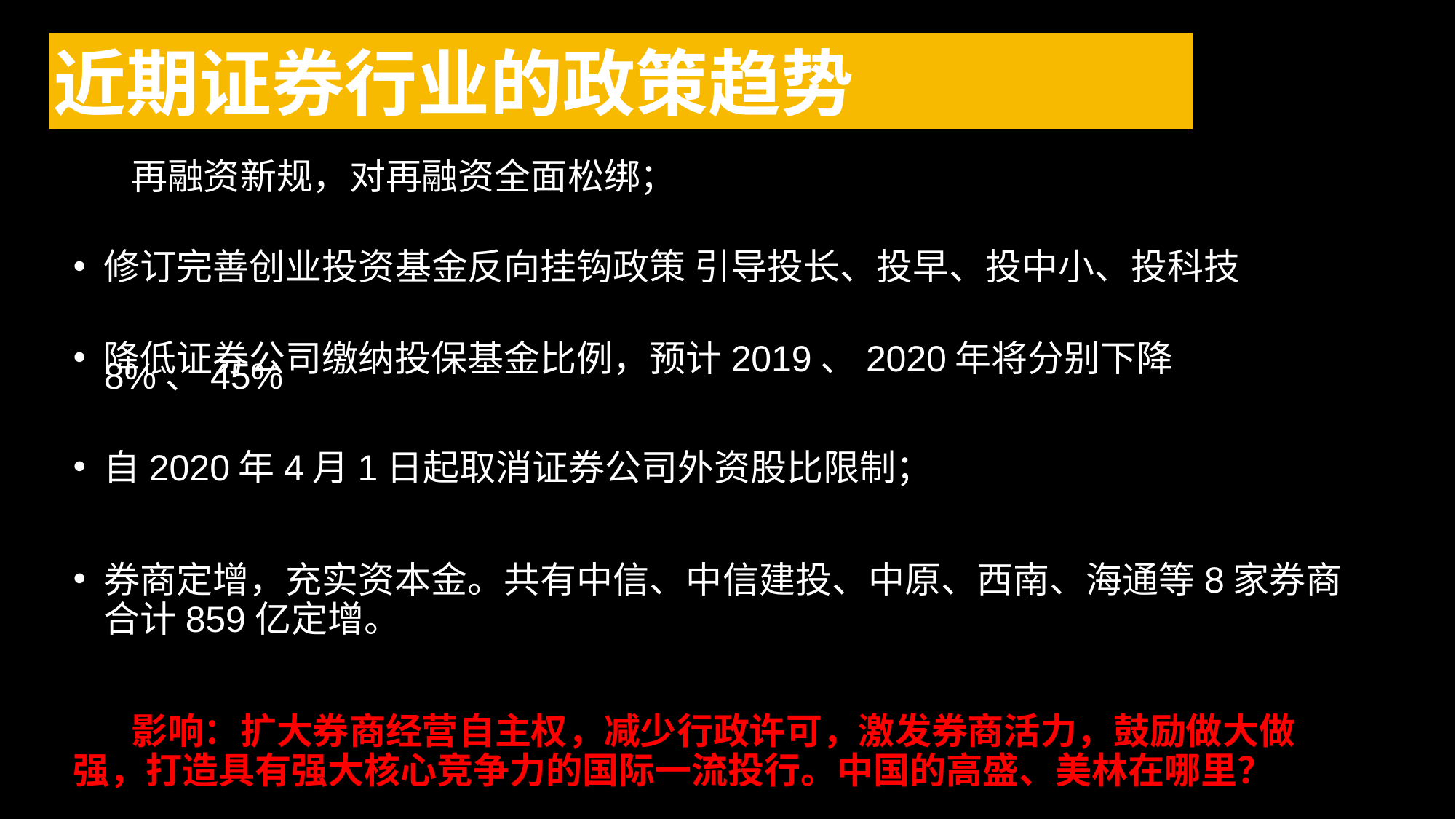

近期证券行业的政策趋势
      再融资新规，对再融资全面松绑；
修订完善创业投资基金反向挂钩政策 引导投长、投早、投中小、投科技
降低证券公司缴纳投保基金比例，预计2019、2020年将分别下降8%、45%
自2020年4月1日起取消证券公司外资股比限制；
券商定增，充实资本金。共有中信、中信建投、中原、西南、海通等8家券商合计859亿定增。
      影响：扩大券商经营自主权，减少行政许可，激发券商活力，鼓励做大做强，打造具有强大核心竞争力的国际一流投行。中国的高盛、美林在哪里？